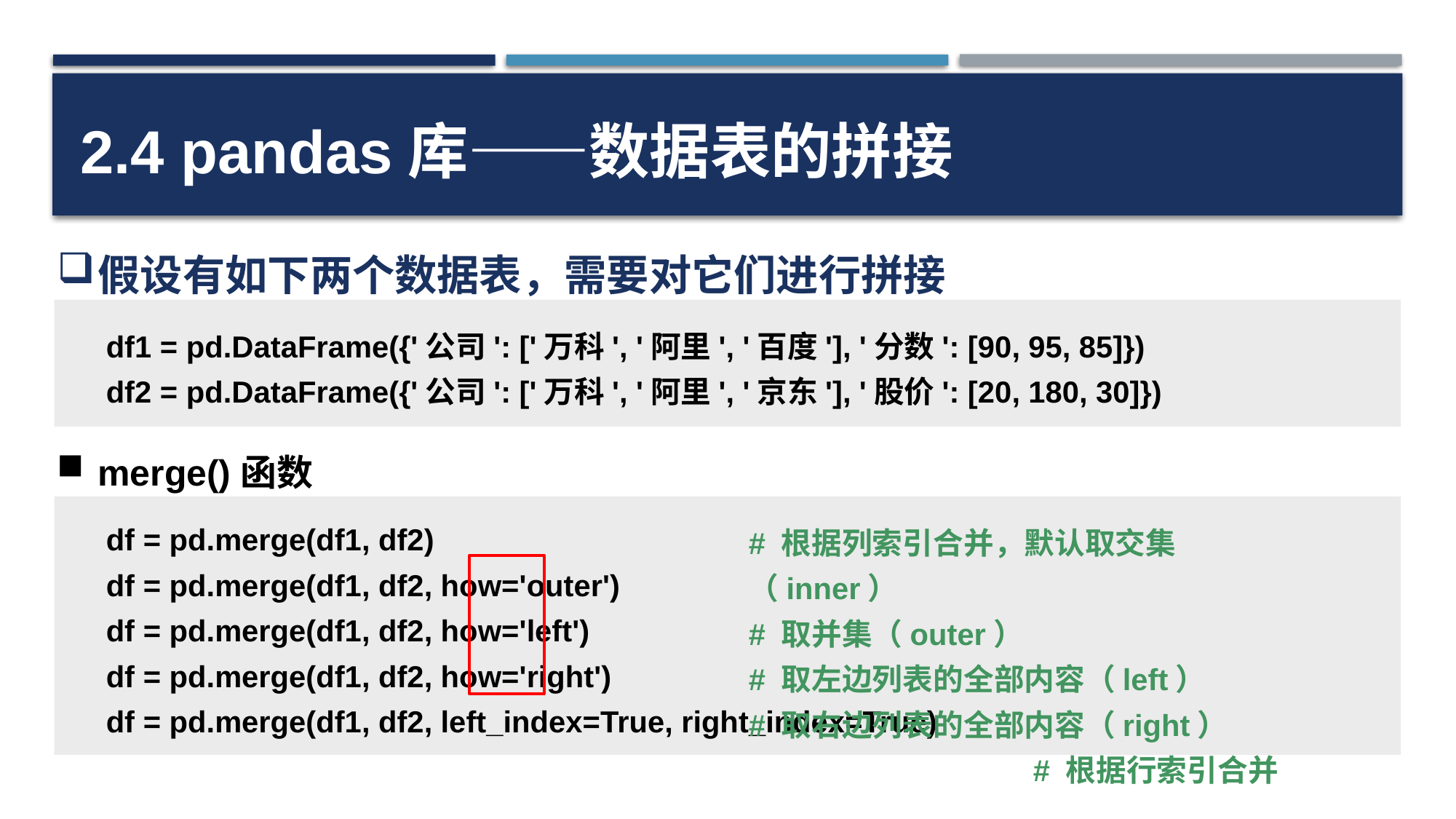

2.4 pandas库——数据表的拼接
假设有如下两个数据表，需要对它们进行拼接

df1 = pd.DataFrame({'公司': ['万科', '阿里', '百度'], '分数': [90, 95, 85]})
df2 = pd.DataFrame({'公司': ['万科', '阿里', '京东'], '股价': [20, 180, 30]})
merge()函数

df = pd.merge(df1, df2)
df = pd.merge(df1, df2, how='outer')
df = pd.merge(df1, df2, how='left')
df = pd.merge(df1, df2, how='right')
df = pd.merge(df1, df2, left_index=True, right_index=True)
# 根据列索引合并，默认取交集（inner）
# 取并集（outer）
# 取左边列表的全部内容（left）
# 取右边列表的全部内容（right）
                                  # 根据行索引合并

48